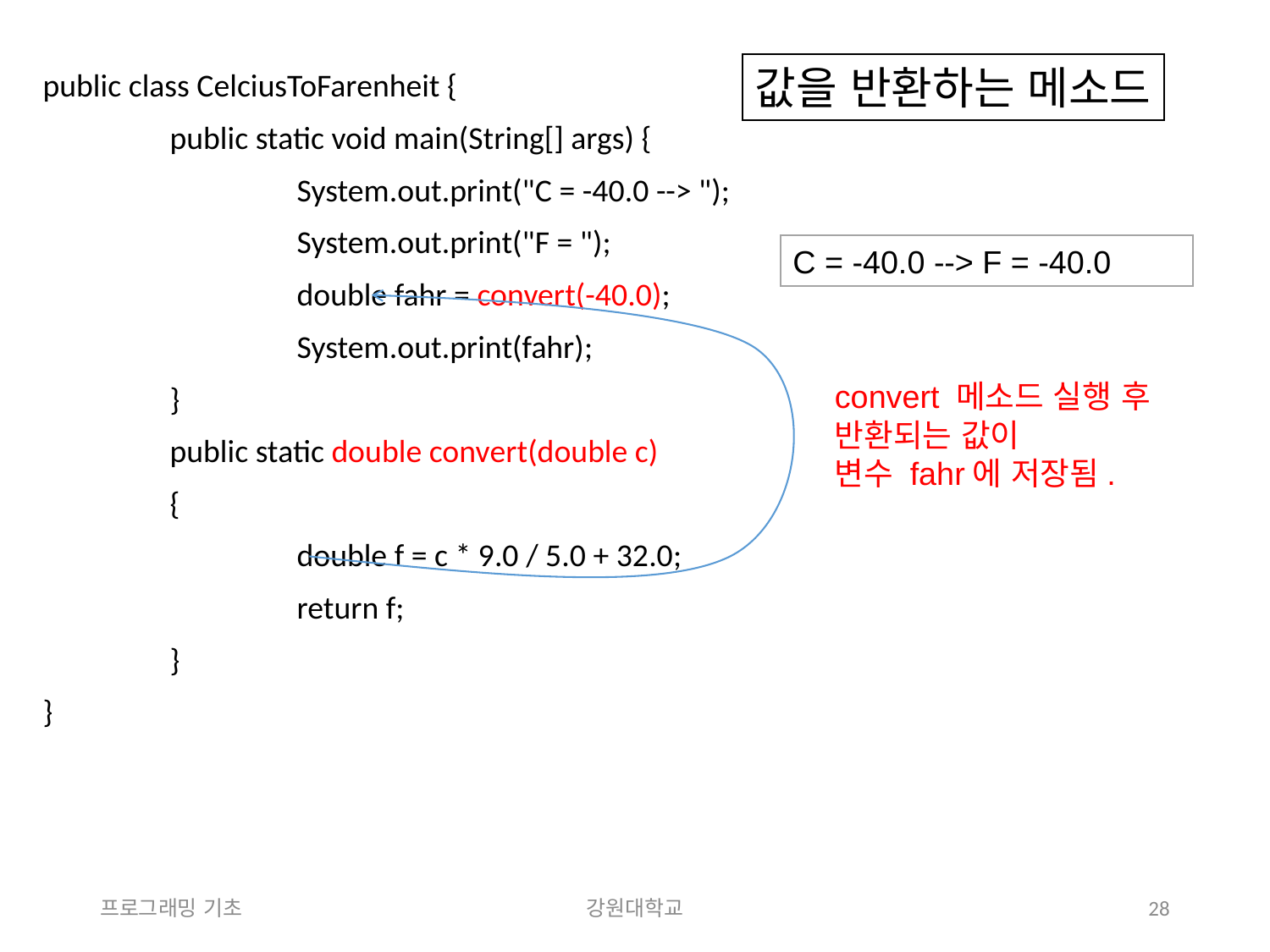

값을 반환하는 메소드
public class CelciusToFarenheit {
	public static void main(String[] args) {
		System.out.print("C = -40.0 --> ");
		System.out.print("F = ");
		double fahr = convert(-40.0);
		System.out.print(fahr);
	}
	public static double convert(double c)
	{
		double f = c * 9.0 / 5.0 + 32.0;
	  	return f;
	}
}
C = -40.0 --> F = -40.0

convert 메소드 실행 후
반환되는 값이
변수 fahr에 저장됨.
프로그래밍 기초
강원대학교
28